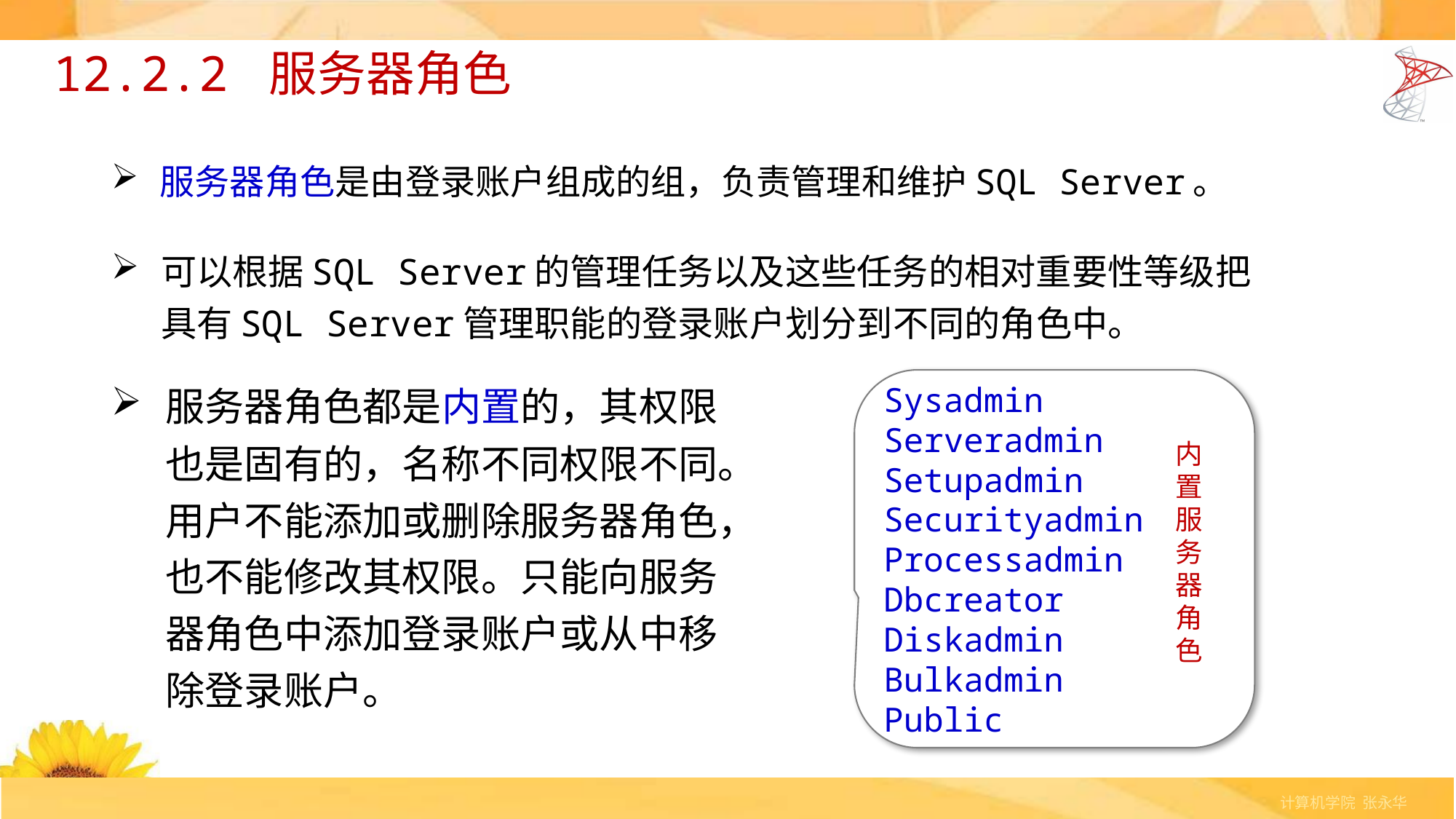

# 12.2.2 服务器角色
服务器角色是由登录账户组成的组，负责管理和维护SQL Server。
可以根据SQL Server的管理任务以及这些任务的相对重要性等级把具有SQL Server管理职能的登录账户划分到不同的角色中。
服务器角色都是内置的，其权限也是固有的，名称不同权限不同。用户不能添加或删除服务器角色，也不能修改其权限。只能向服务器角色中添加登录账户或从中移除登录账户。
Sysadmin
Serveradmin
Setupadmin
Securityadmin
Processadmin
Dbcreator
Diskadmin
Bulkadmin
Public
内置服务器角色